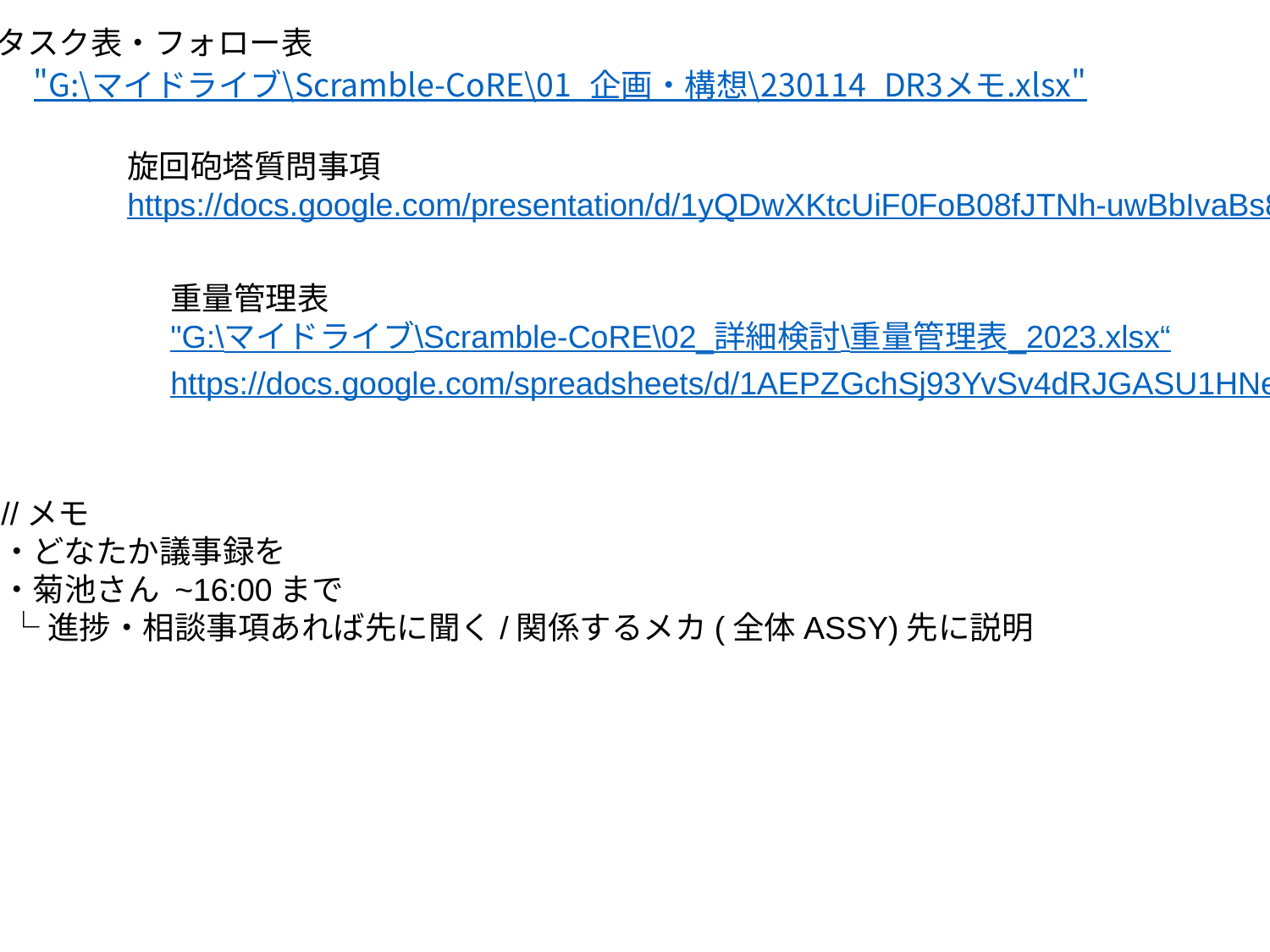

タスク表・フォロー表
"G:\マイドライブ\Scramble-CoRE\01_企画・構想\230114_DR3メモ.xlsx"
旋回砲塔質問事項
https://docs.google.com/presentation/d/1yQDwXKtcUiF0FoB08fJTNh-uwBbIvaBs8e14fGZGu7Y/edit?usp=sharing
重量管理表
"G:\マイドライブ\Scramble-CoRE\02_詳細検討\重量管理表_2023.xlsx“
https://docs.google.com/spreadsheets/d/1AEPZGchSj93YvSv4dRJGASU1HNefhxek/edit?usp=share_link&ouid=104038421345687567847&rtpof=true&sd=true
//メモ
・どなたか議事録を
・菊池さん ~16:00まで
 └進捗・相談事項あれば先に聞く/関係するメカ(全体ASSY)先に説明